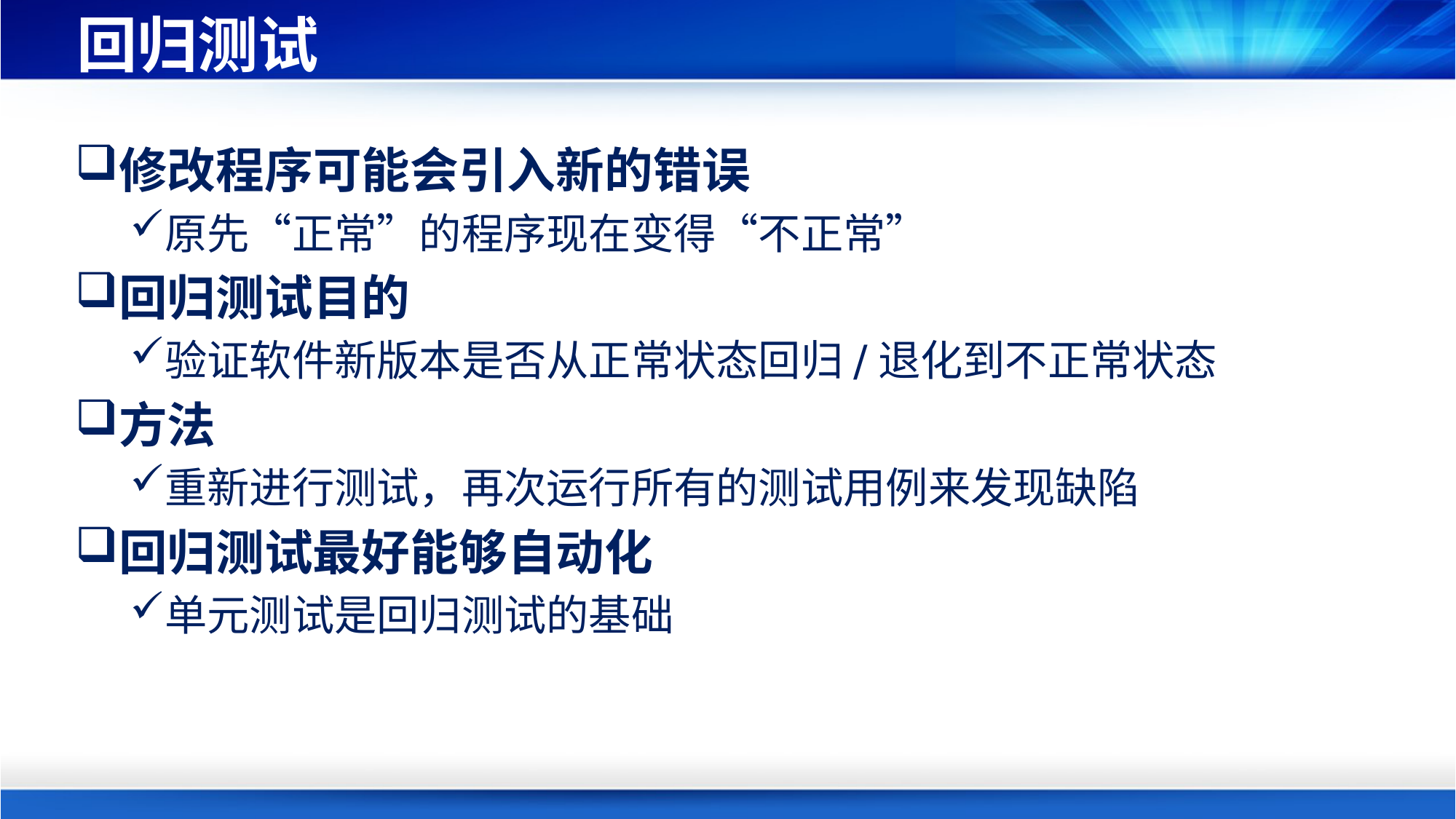

# 回归测试
修改程序可能会引入新的错误
原先“正常”的程序现在变得“不正常”
回归测试目的
验证软件新版本是否从正常状态回归/退化到不正常状态
方法
重新进行测试，再次运行所有的测试用例来发现缺陷
回归测试最好能够自动化
单元测试是回归测试的基础